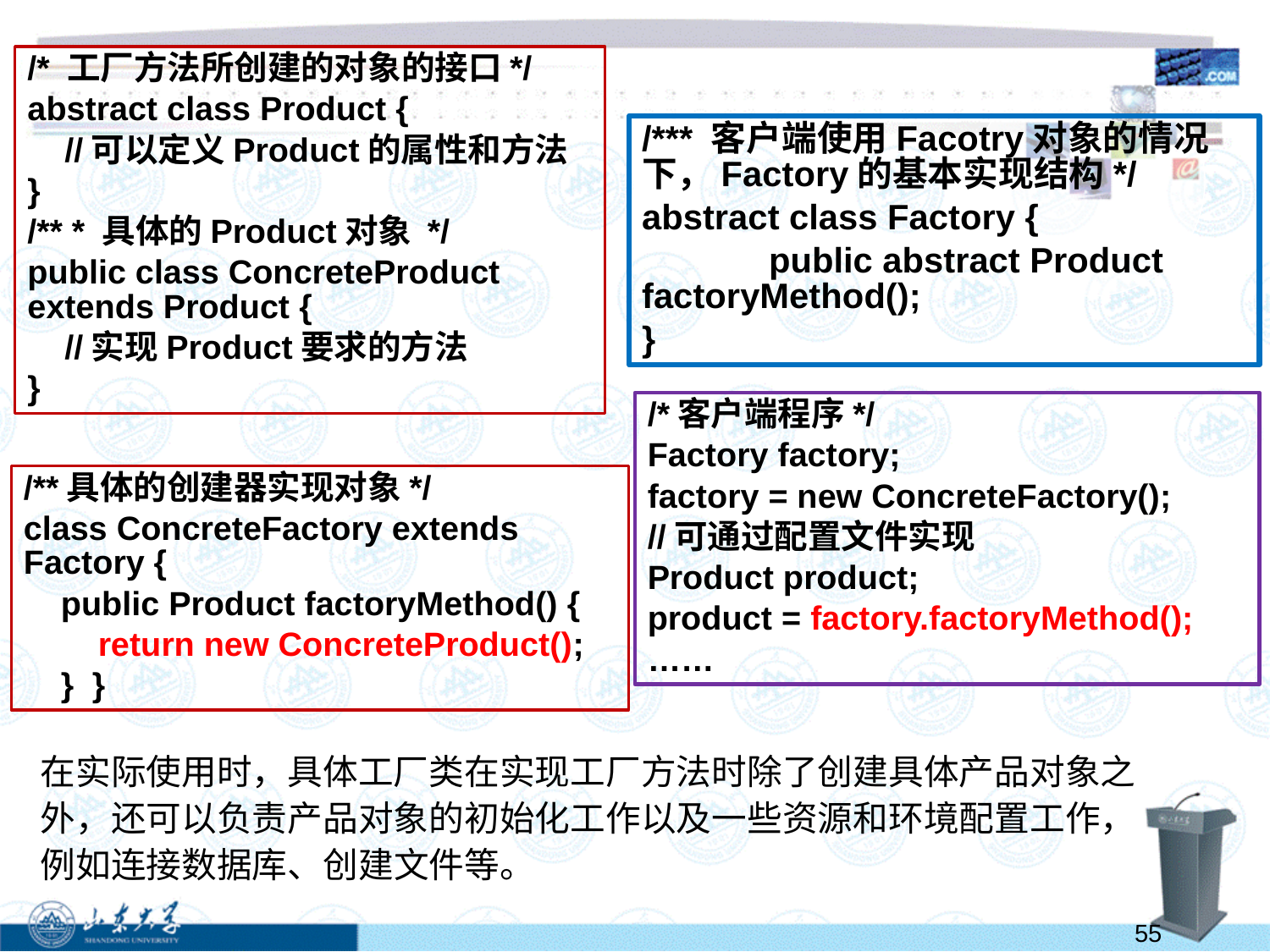

/* 工厂方法所创建的对象的接口*/
abstract class Product {
    //可以定义Product的属性和方法
}
/** * 具体的Product对象 */
public class ConcreteProduct extends Product {
    //实现Product要求的方法
}
/*** 客户端使用Facotry对象的情况下，Factory的基本实现结构*/
abstract class Factory {
	public abstract Product factoryMethod();
}
/*客户端程序*/
Factory factory;
factory = new ConcreteFactory();
//可通过配置文件实现
Product product;
product = factory.factoryMethod();
……
/**具体的创建器实现对象*/
class ConcreteFactory extends Factory {
    public Product factoryMethod() {
        return new ConcreteProduct();
    }  }
在实际使用时，具体工厂类在实现工厂方法时除了创建具体产品对象之外，还可以负责产品对象的初始化工作以及一些资源和环境配置工作，例如连接数据库、创建文件等。

55